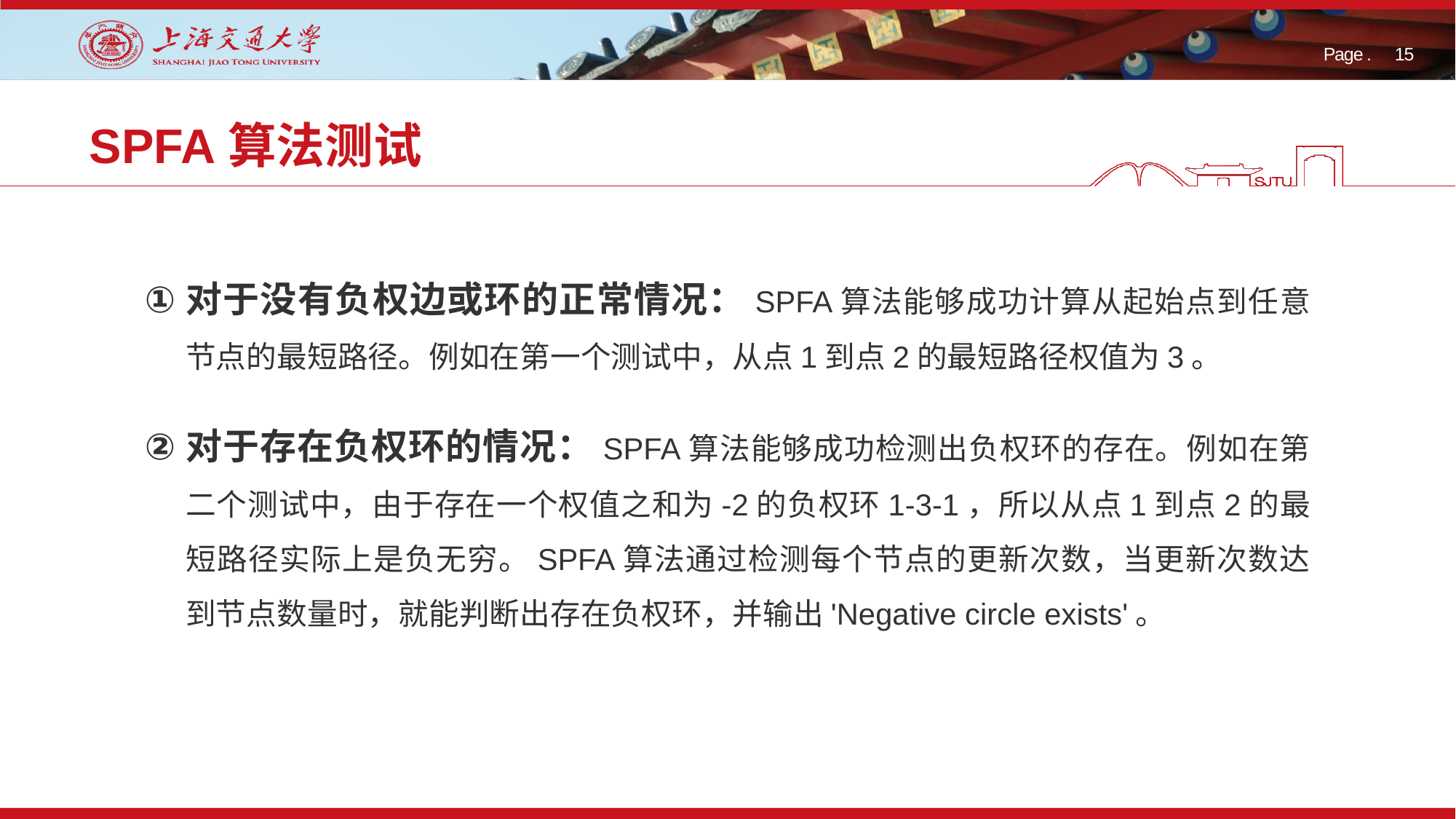

# SPFA算法测试
对于没有负权边或环的正常情况：SPFA算法能够成功计算从起始点到任意节点的最短路径。例如在第一个测试中，从点1到点2的最短路径权值为3。
对于存在负权环的情况：SPFA算法能够成功检测出负权环的存在。例如在第二个测试中，由于存在一个权值之和为-2的负权环1-3-1，所以从点1到点2的最短路径实际上是负无穷。SPFA算法通过检测每个节点的更新次数，当更新次数达到节点数量时，就能判断出存在负权环，并输出'Negative circle exists'。